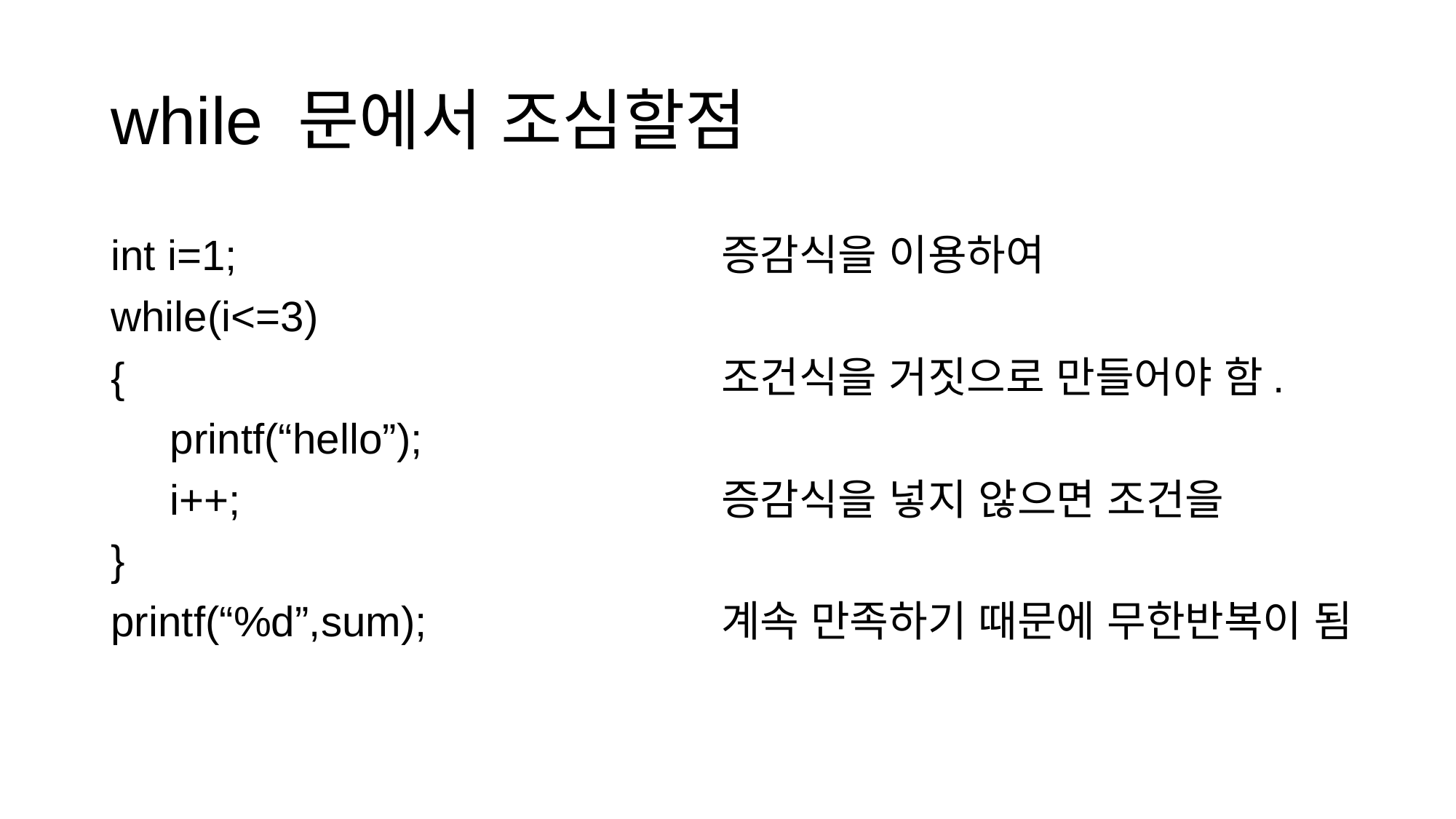

# while 문에서 조심할점
int i=1;
while(i<=3)
{
     printf(“hello”);
     i++;
}
printf(“%d”,sum);
증감식을 이용하여

조건식을 거짓으로 만들어야 함.

증감식을 넣지 않으면 조건을

계속 만족하기 때문에 무한반복이 됨